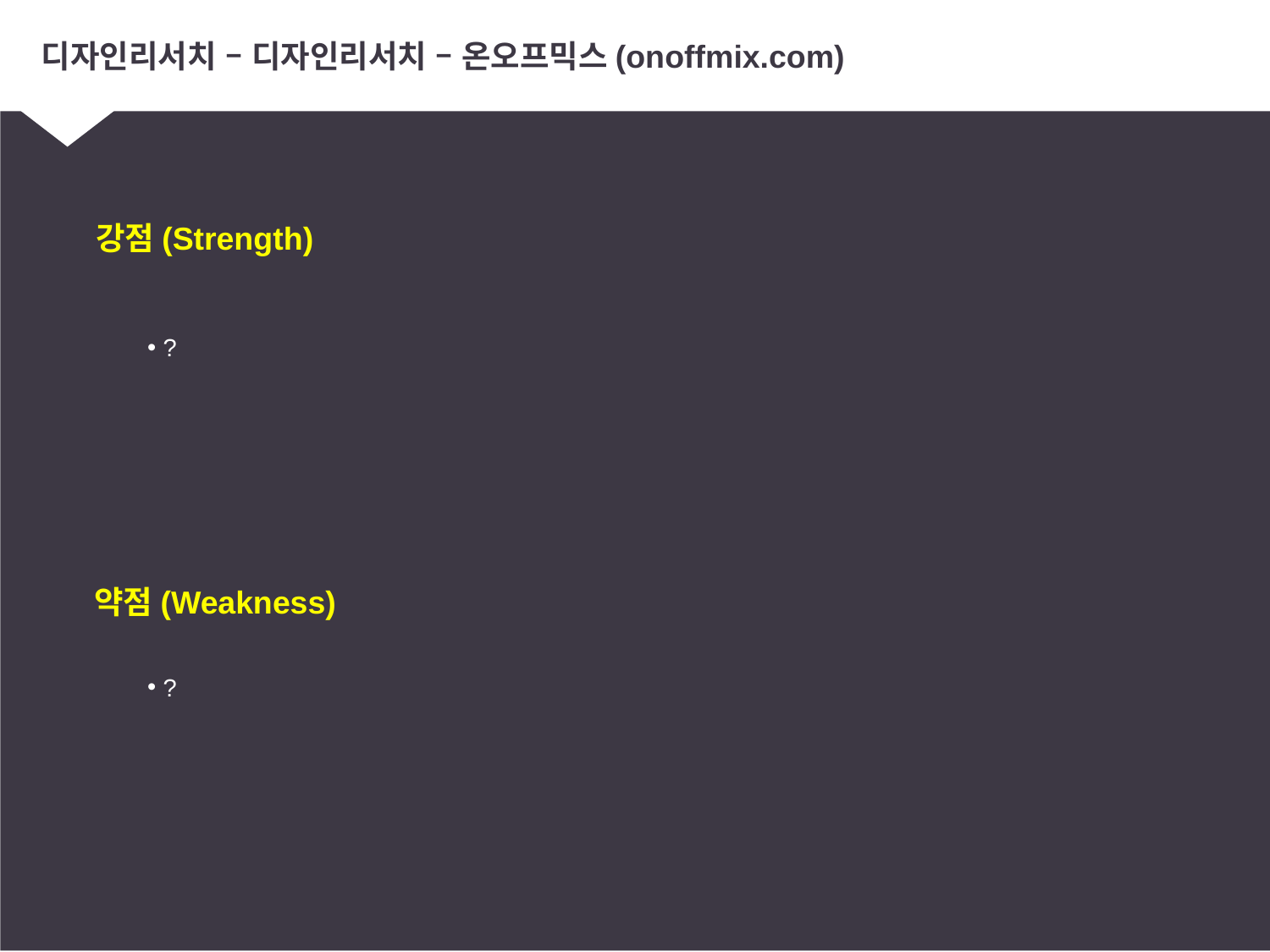

# 디자인리서치 – 디자인리서치 – 온오프믹스(onoffmix.com)
강점(Strength)
 ?
약점(Weakness)
 ?